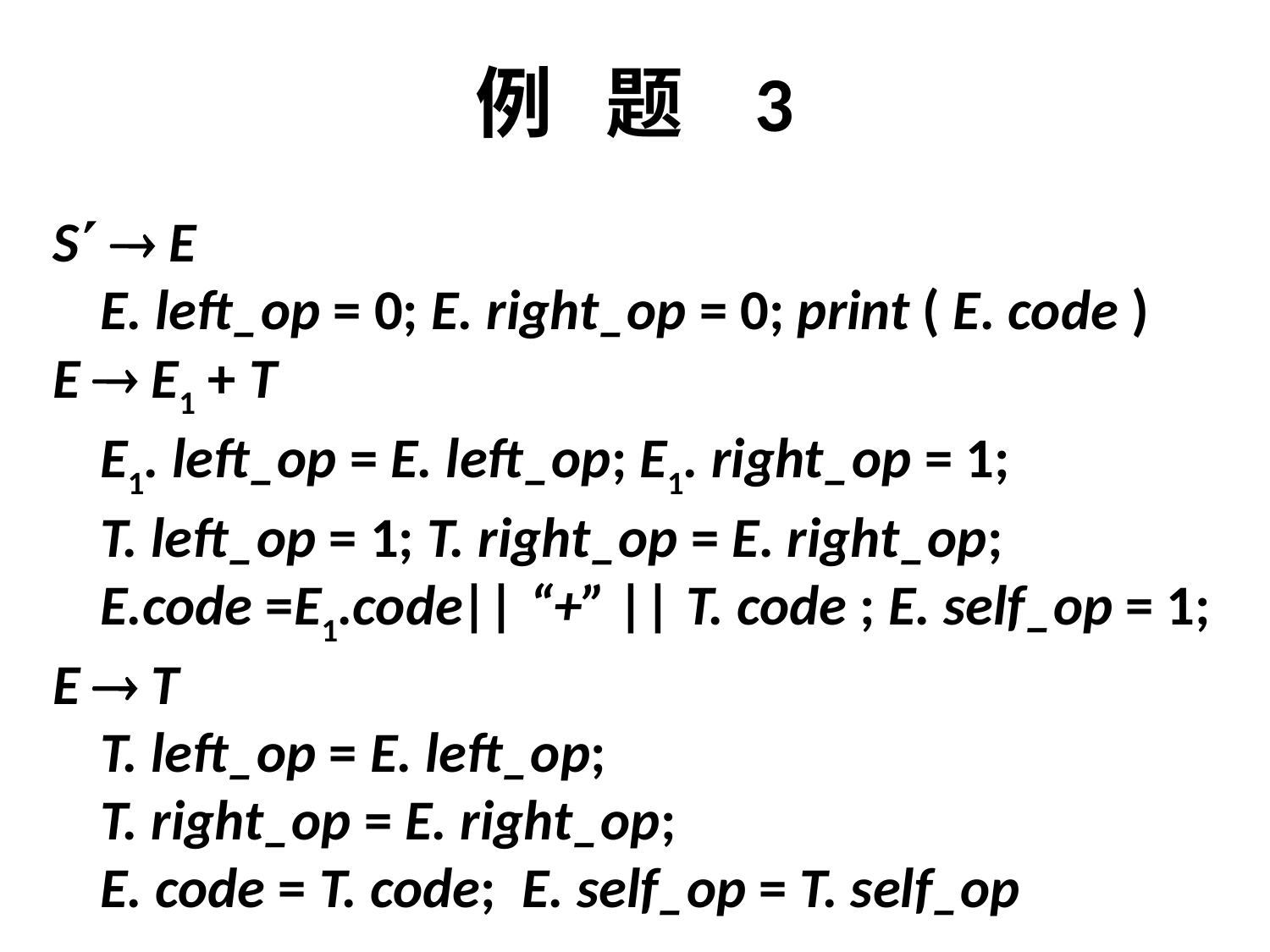

# 例   题   3
S′ → E
	E. left_op = 0; E. right_op = 0; print ( E. code )
E → E1 + T
	E1. left_op = E. left_op; E1. right_op = 1;
	T. left_op = 1; T. right_op = E. right_op;
	E.code =E1.code|| “+” || T. code ; E. self_op = 1;
E → T
	T. left_op = E. left_op;
	T. right_op = E. right_op;
	E. code = T. code;  E. self_op = T. self_op